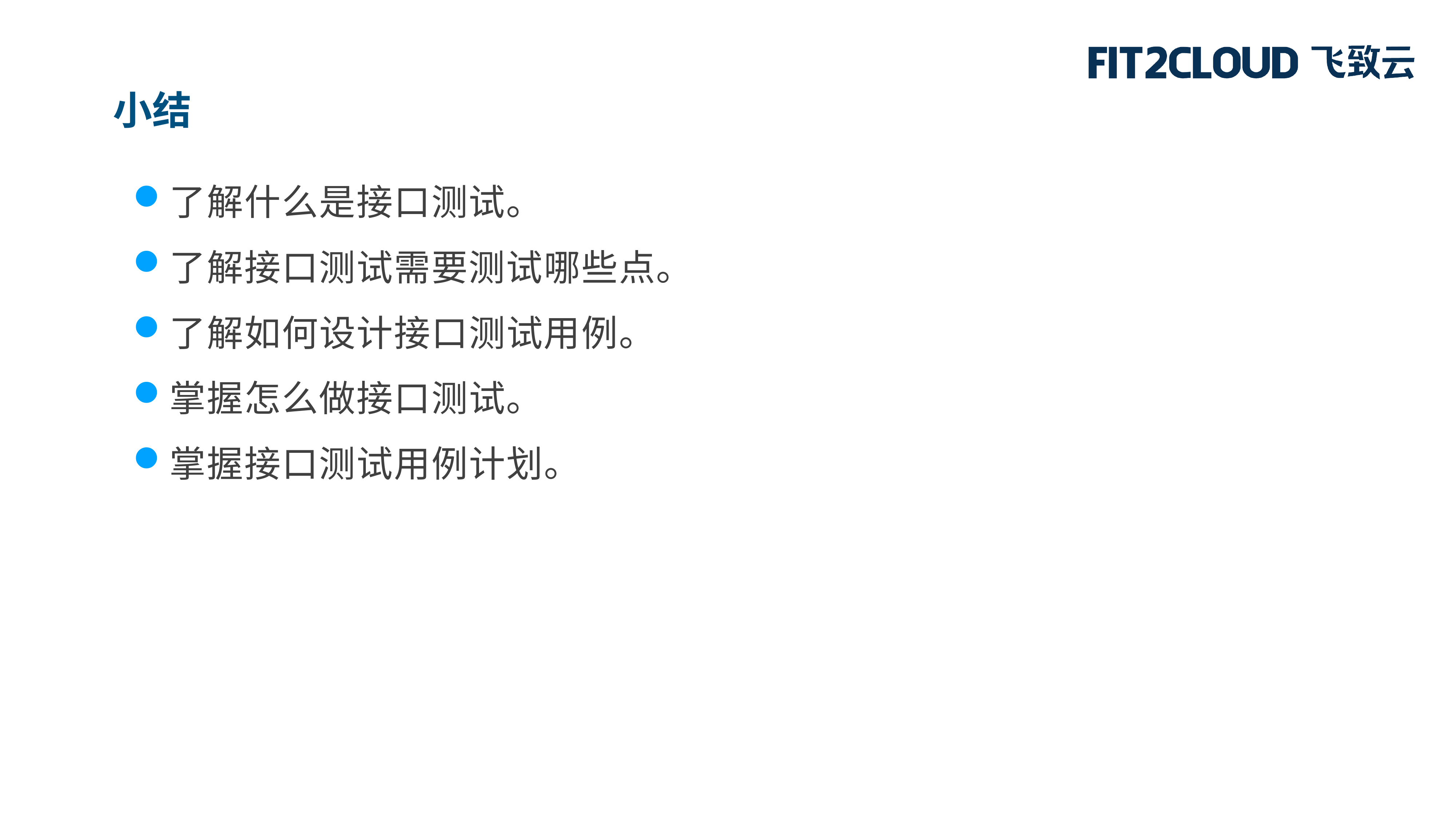

小结
了解什么是接口测试。
了解接口测试需要测试哪些点。
了解如何设计接口测试用例。
掌握怎么做接口测试。
掌握接口测试用例计划。